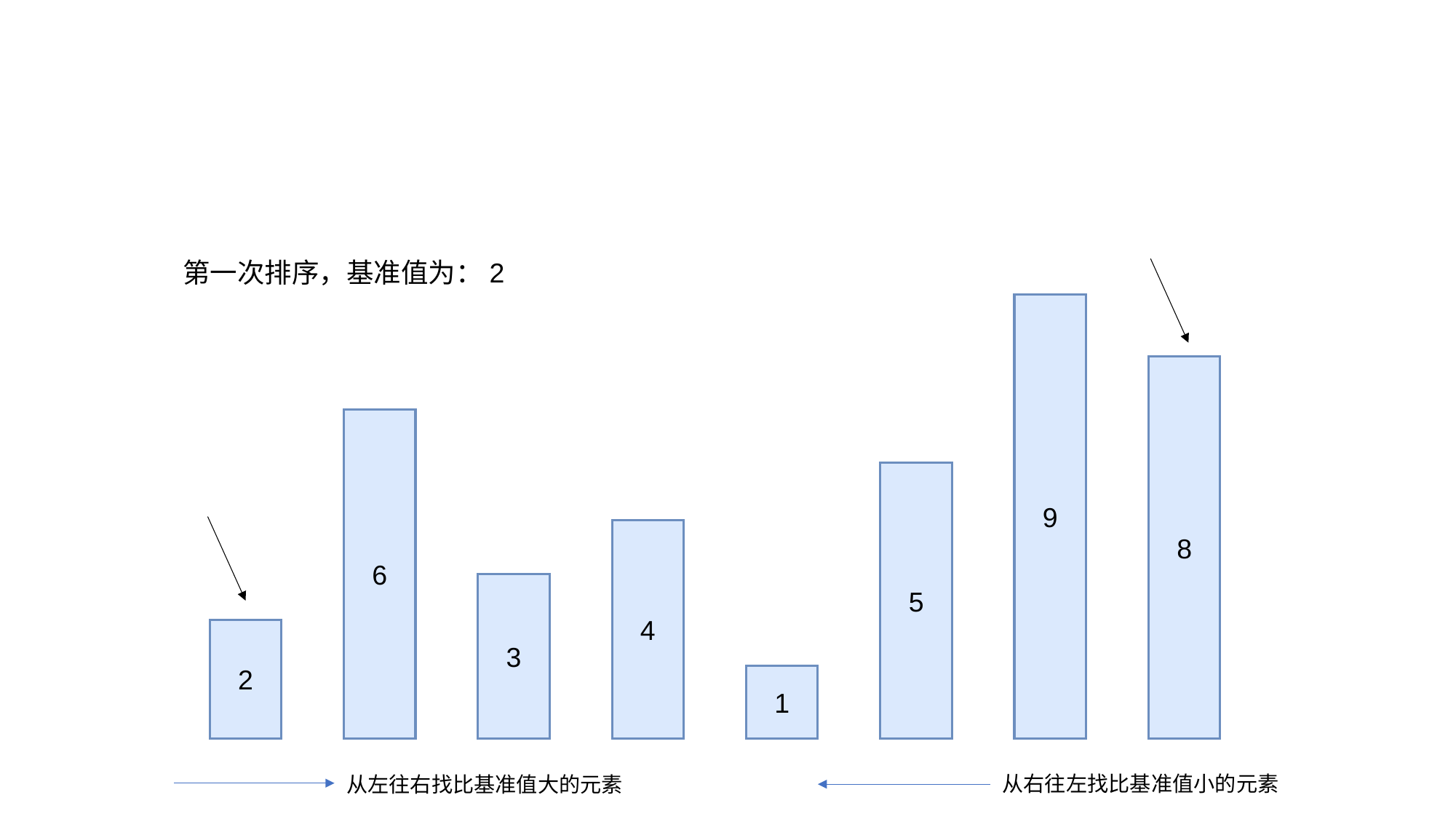

第一次排序，基准值为：2
9
8
6
5
4
3
2
1
从右往左找比基准值小的元素
从左往右找比基准值大的元素